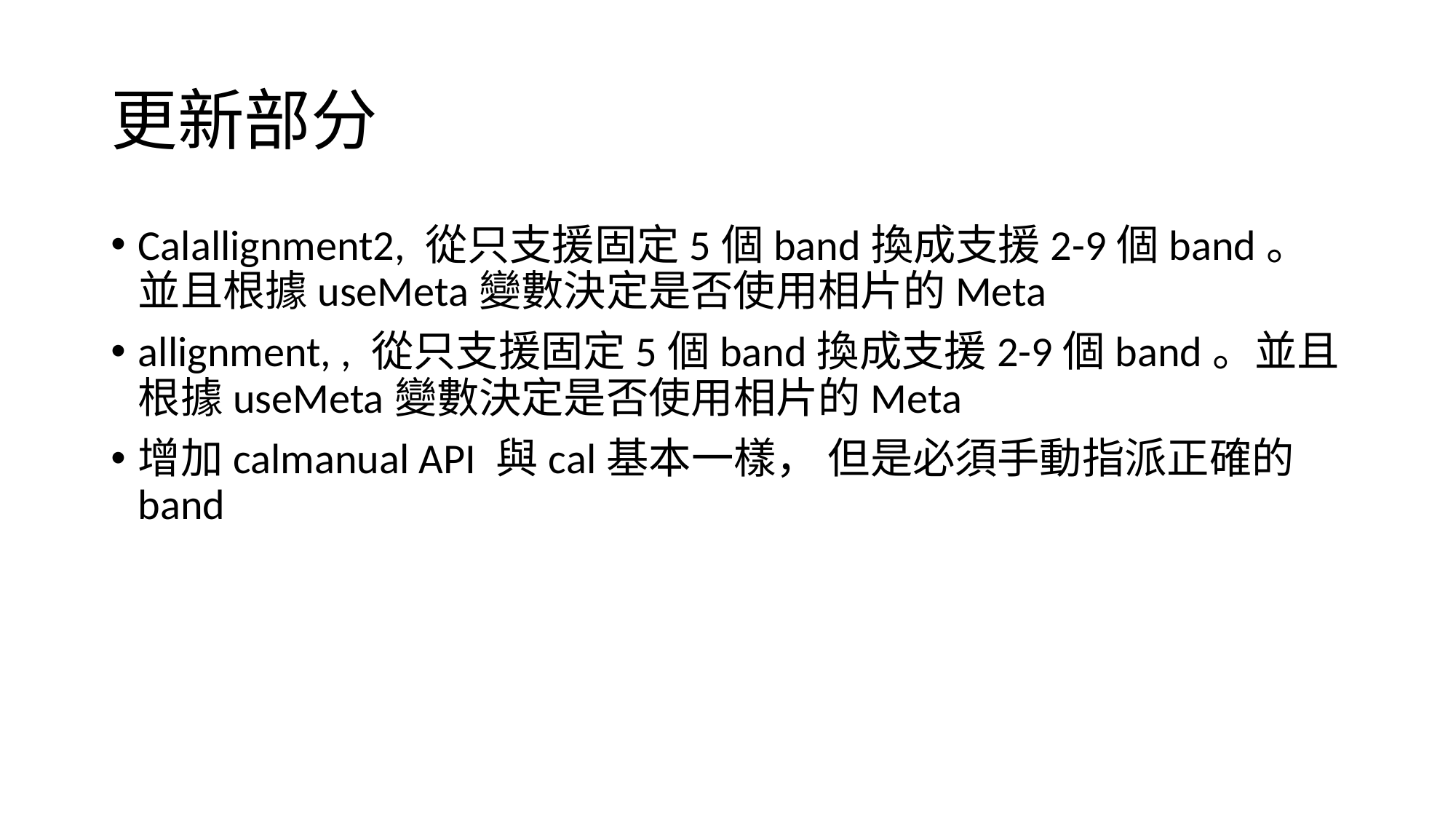

# 更新部分
Calallignment2, 從只支援固定5個band換成支援2-9個band。並且根據useMeta變數決定是否使用相片的Meta
allignment, , 從只支援固定5個band換成支援2-9個band。並且根據useMeta變數決定是否使用相片的Meta
增加calmanual API 與cal基本一樣， 但是必須手動指派正確的band